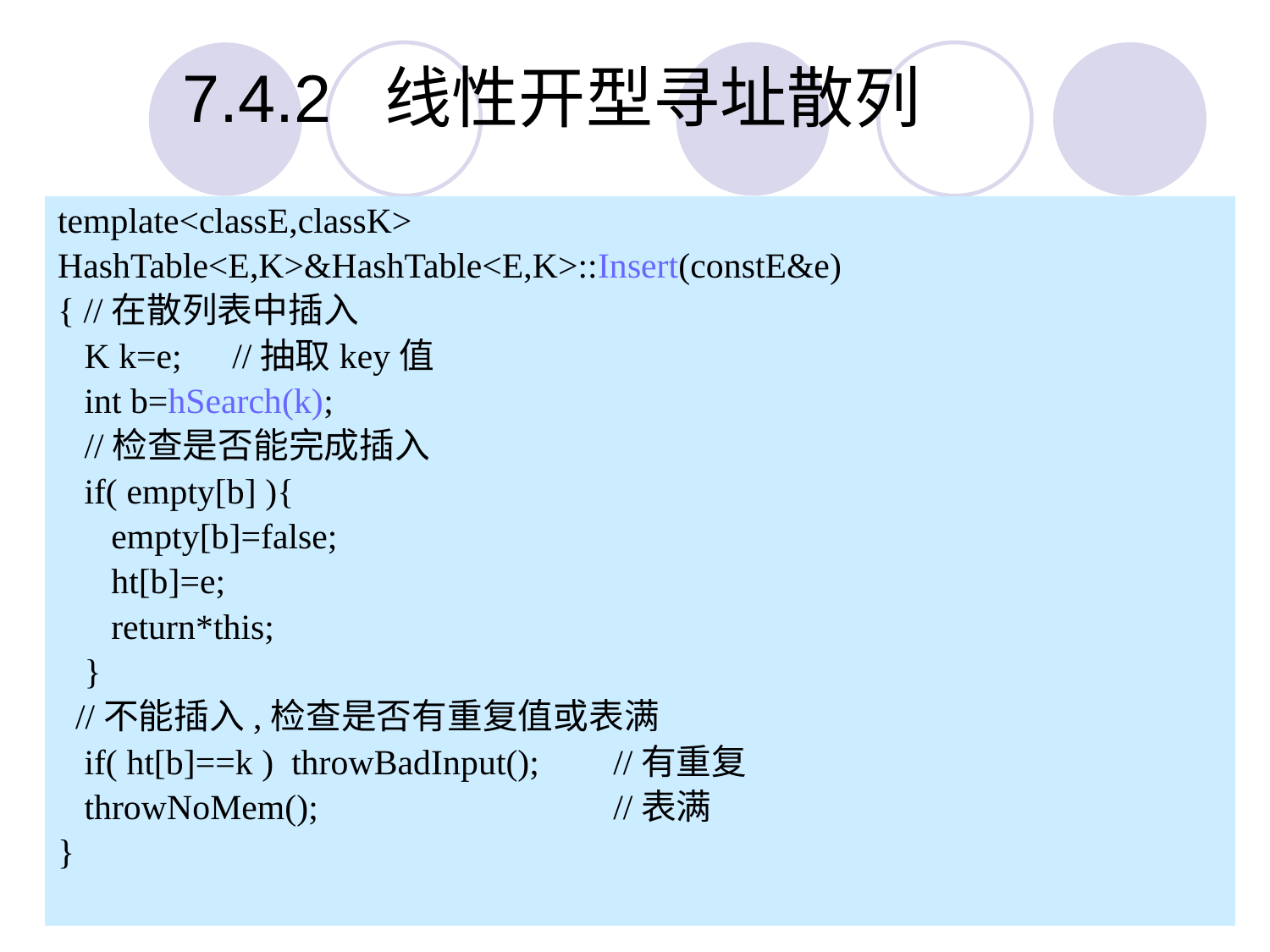

7.4.2  线性开型寻址散列
64

template<classE,classK>
HashTable<E,K>&HashTable<E,K>::Insert(constE&e)
{ //在散列表中插入
   K k=e;	//抽取key值
   int b=hSearch(k);
   //检查是否能完成插入
   if( empty[b] ){
      empty[b]=false;
      ht[b]=e;
      return*this;
   }
  //不能插入,检查是否有重复值或表满
   if( ht[b]==k )  throwBadInput();	//有重复
   throwNoMem();			//表满
}